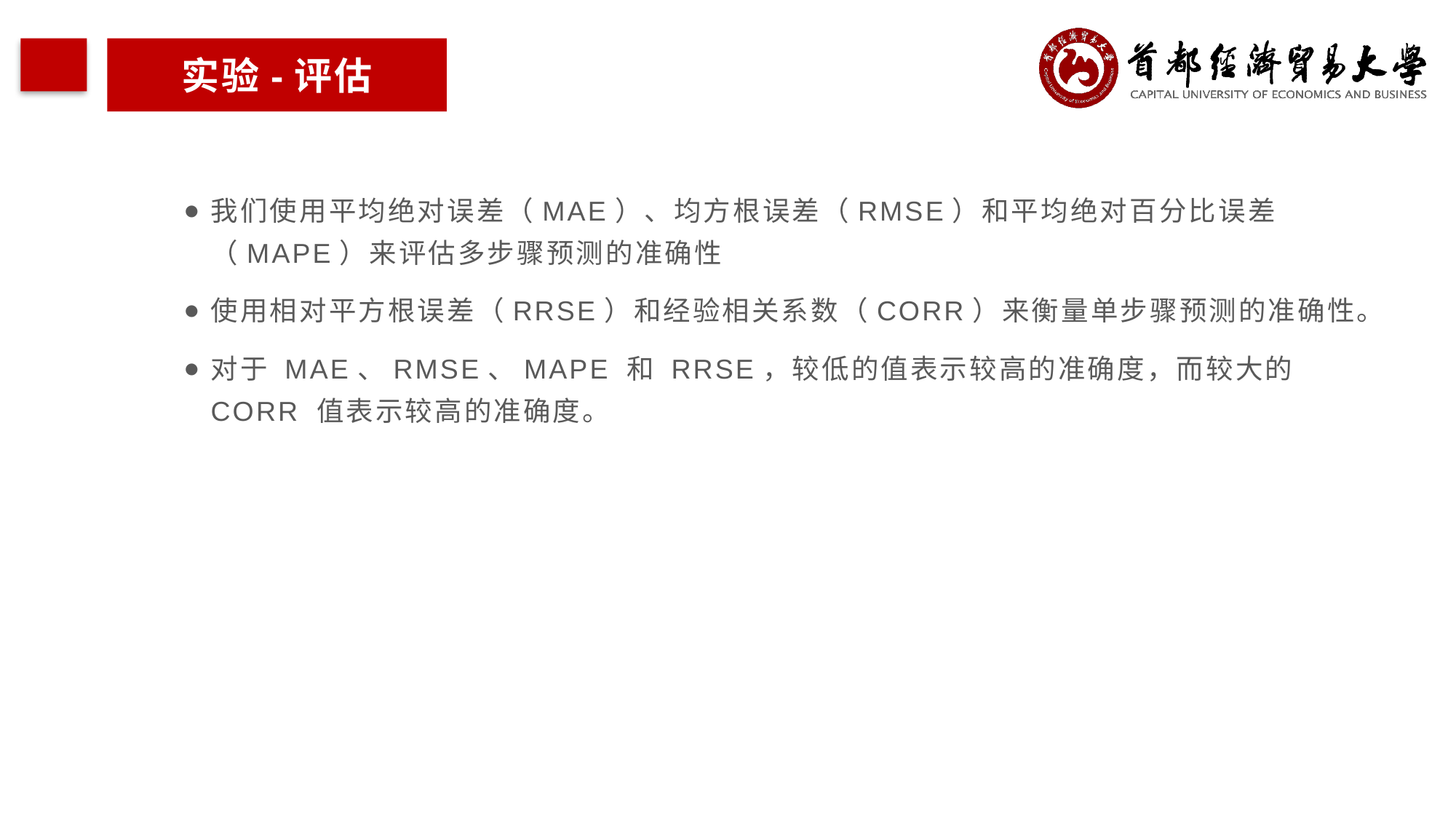

实验-评估
我们使用平均绝对误差（MAE）、均方根误差（RMSE）和平均绝对百分比误差（MAPE）来评估多步骤预测的准确性
使用相对平方根误差（RRSE）和经验相关系数（CORR）来衡量单步骤预测的准确性。
对于 MAE、RMSE、MAPE 和 RRSE，较低的值表示较高的准确度，而较大的 CORR 值表示较高的准确度。